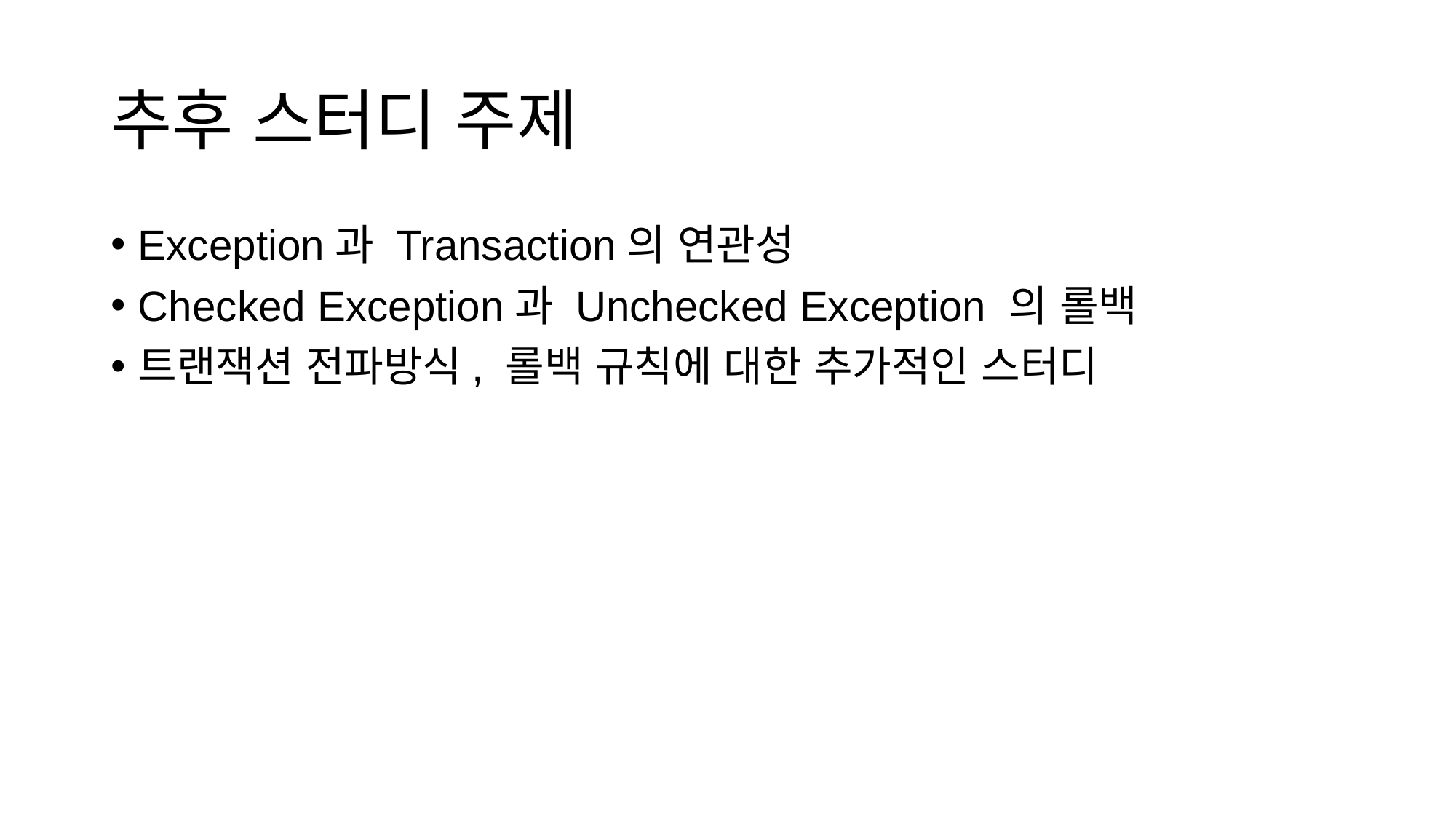

# 추후 스터디 주제
Exception과 Transaction의 연관성
Checked Exception과 Unchecked Exception 의 롤백
트랜잭션 전파방식, 롤백 규칙에 대한 추가적인 스터디